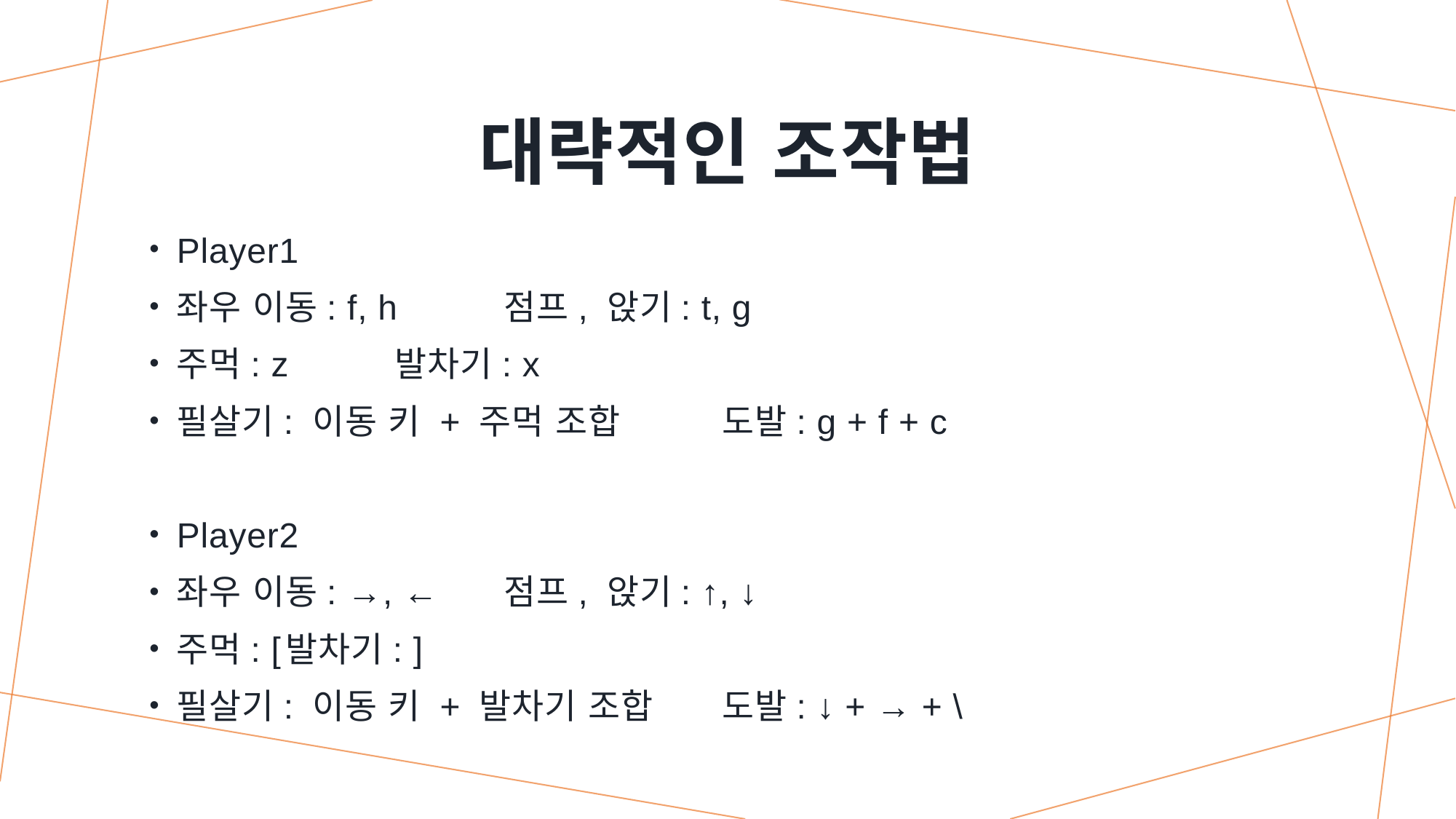

# 대략적인 조작법
Player1
좌우 이동: f, h	점프, 앉기: t, g
주먹: z	발차기: x
필살기: 이동 키 + 주먹 조합	도발: g + f + c

Player2
좌우 이동: →, ←	점프, 앉기: ↑, ↓
주먹: [	발차기: ]
필살기: 이동 키 + 발차기 조합	도발: ↓ + → + \